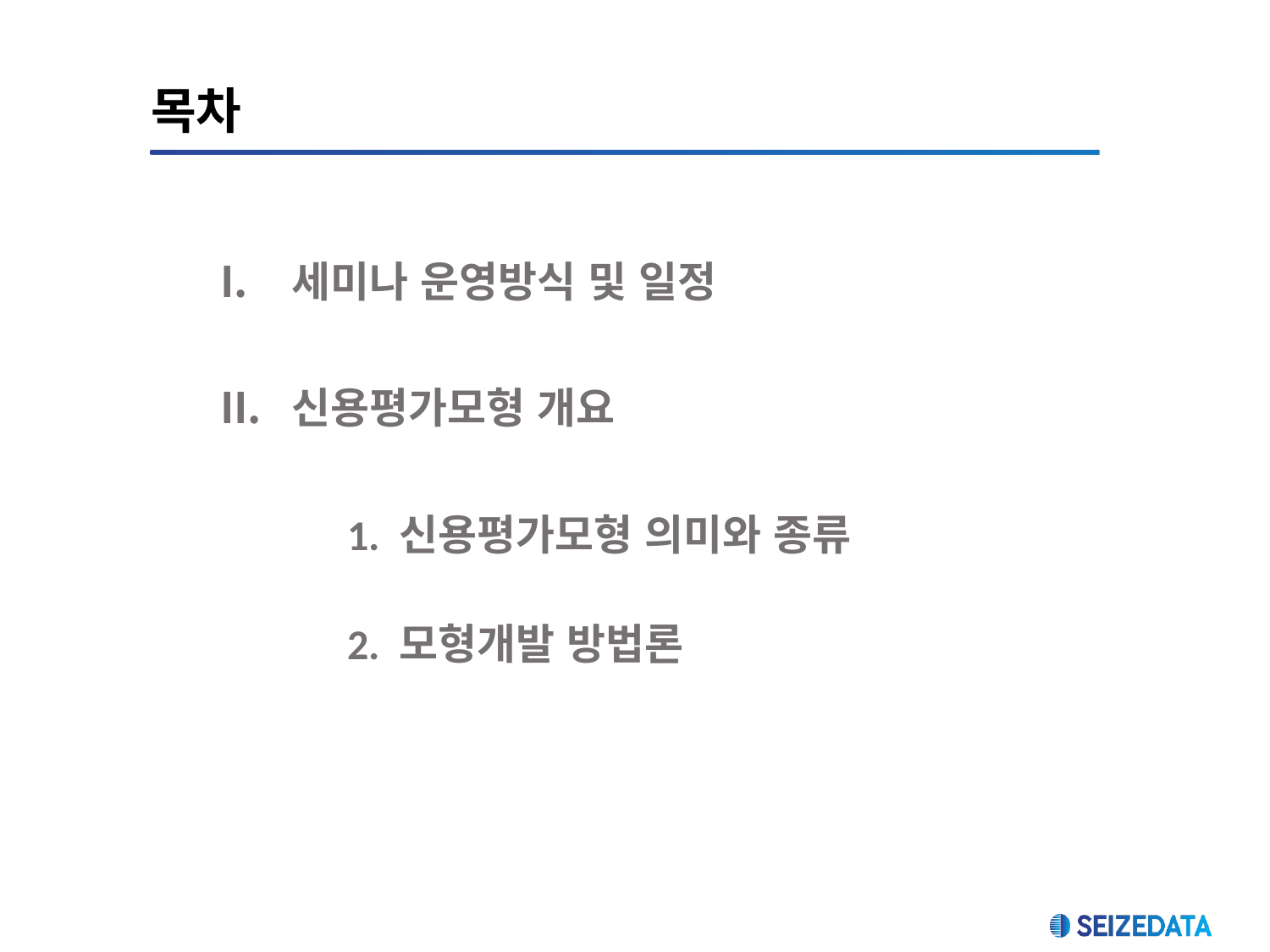

목차

세미나 운영방식 및 일정

신용평가모형 개요

	1. 신용평가모형 의미와 종류
	2. 모형개발 방법론